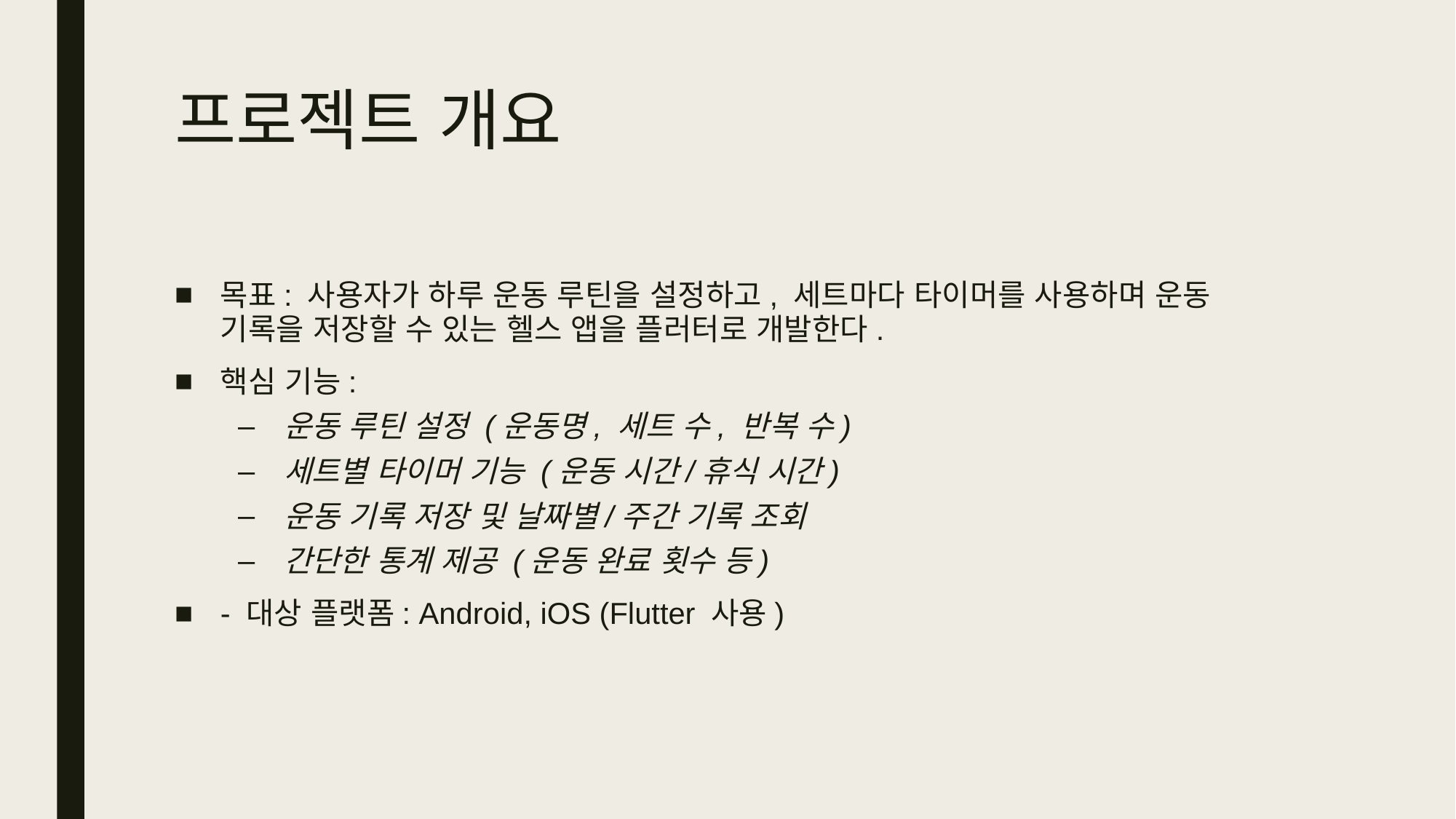

# 프로젝트 개요
목표: 사용자가 하루 운동 루틴을 설정하고, 세트마다 타이머를 사용하며 운동 기록을 저장할 수 있는 헬스 앱을 플러터로 개발한다.
핵심 기능:
운동 루틴 설정 (운동명, 세트 수, 반복 수)
세트별 타이머 기능 (운동 시간/휴식 시간)
운동 기록 저장 및 날짜별/주간 기록 조회
간단한 통계 제공 (운동 완료 횟수 등)
- 대상 플랫폼: Android, iOS (Flutter 사용)